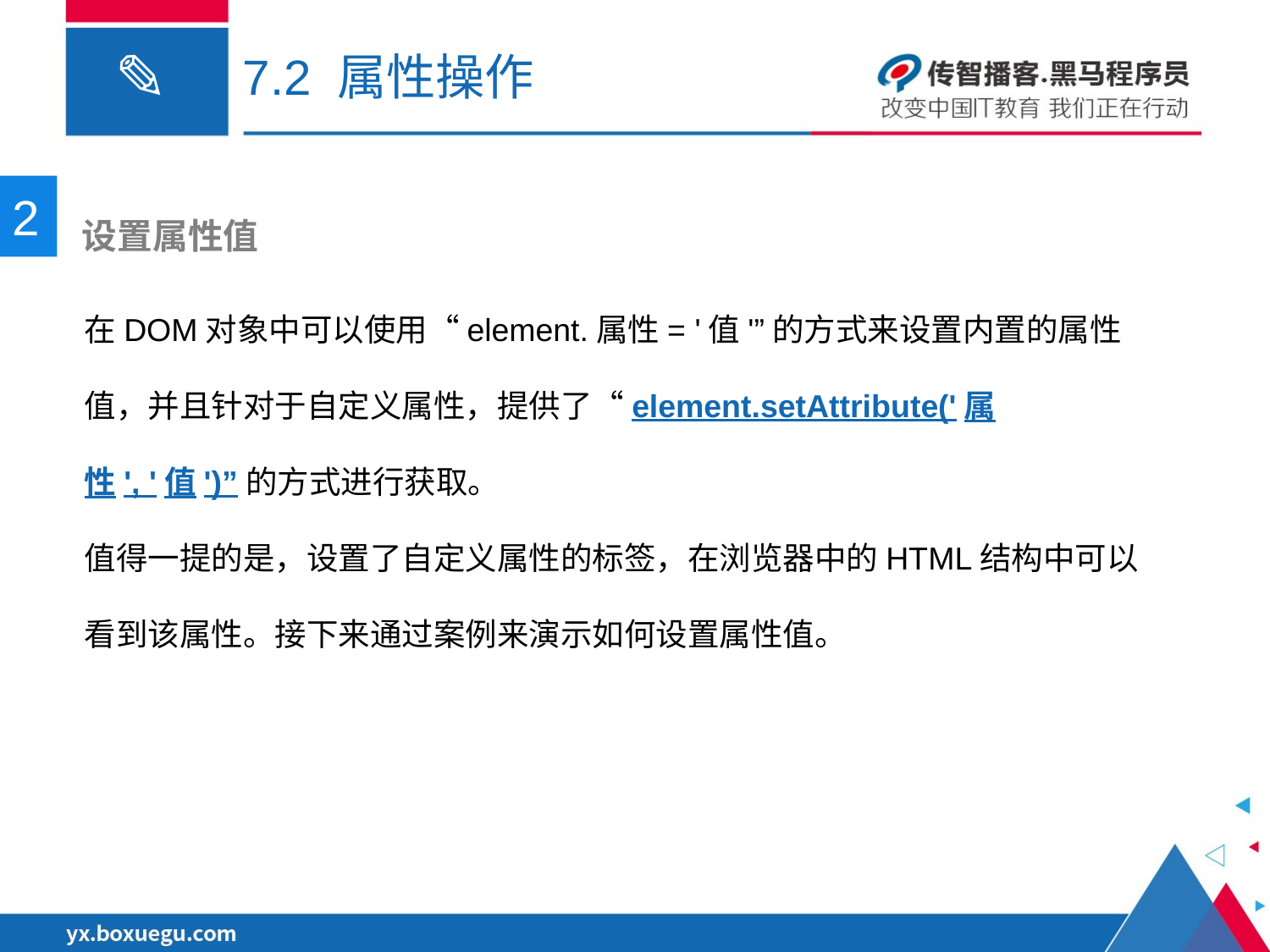

# 7.2 属性操作

2
 设置属性值
在DOM对象中可以使用“element.属性= '值'”的方式来设置内置的属性值，并且针对于自定义属性，提供了“element.setAttribute('属性', '值')”的方式进行获取。
值得一提的是，设置了自定义属性的标签，在浏览器中的HTML结构中可以看到该属性。接下来通过案例来演示如何设置属性值。